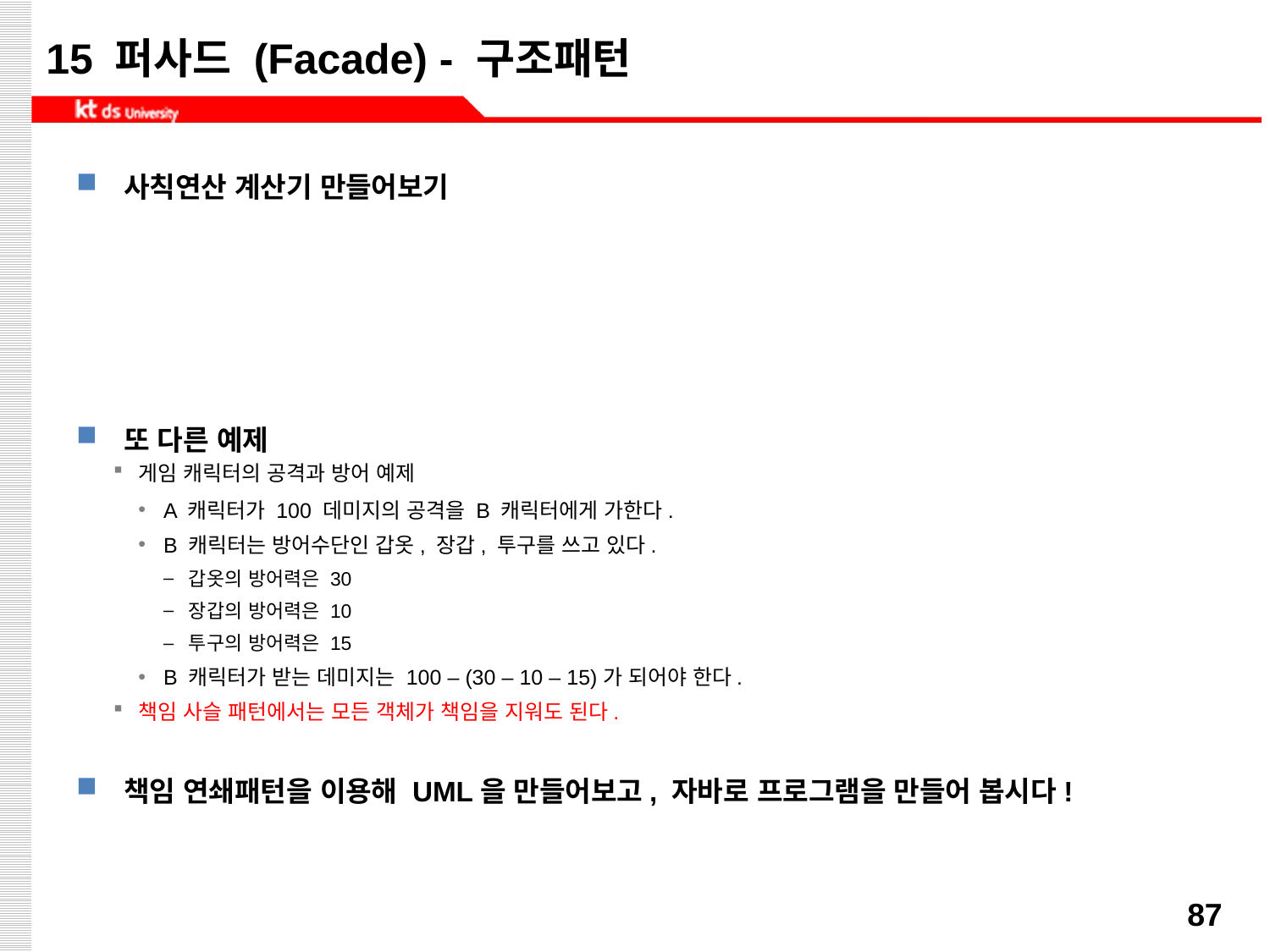

# 15 퍼사드 (Facade) - 구조패턴
사칙연산 계산기 만들어보기

또 다른 예제
게임 캐릭터의 공격과 방어 예제
A 캐릭터가 100 데미지의 공격을 B 캐릭터에게 가한다.
B 캐릭터는 방어수단인 갑옷, 장갑, 투구를 쓰고 있다.
갑옷의 방어력은 30
장갑의 방어력은 10
투구의 방어력은 15
B 캐릭터가 받는 데미지는 100 – (30 – 10 – 15)가 되어야 한다.
책임 사슬 패턴에서는 모든 객체가 책임을 지워도 된다.
책임 연쇄패턴을 이용해 UML을 만들어보고, 자바로 프로그램을 만들어 봅시다!